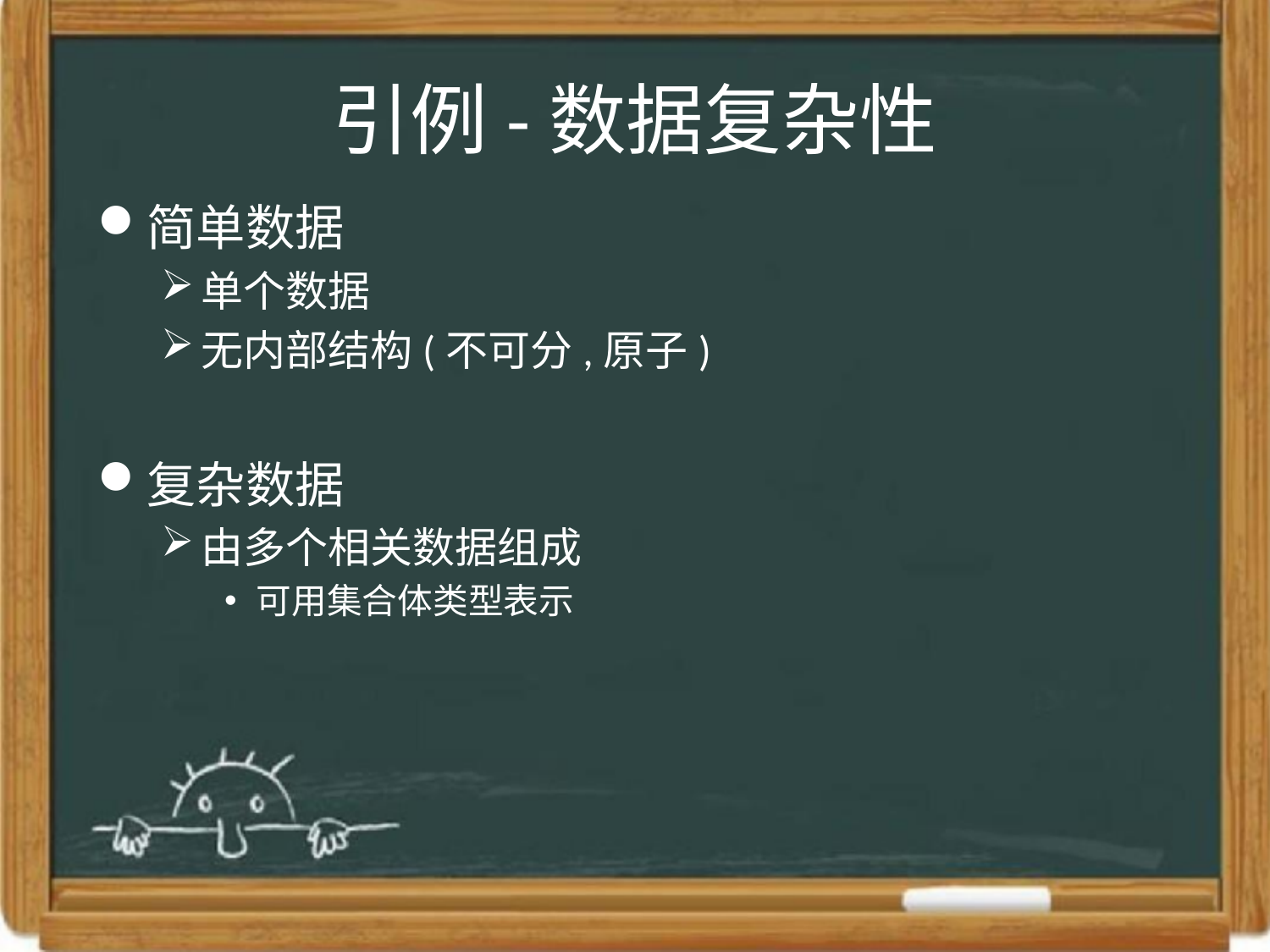

# 引例-数据复杂性
简单数据
单个数据
无内部结构(不可分,原子)

复杂数据
由多个相关数据组成
可用集合体类型表示